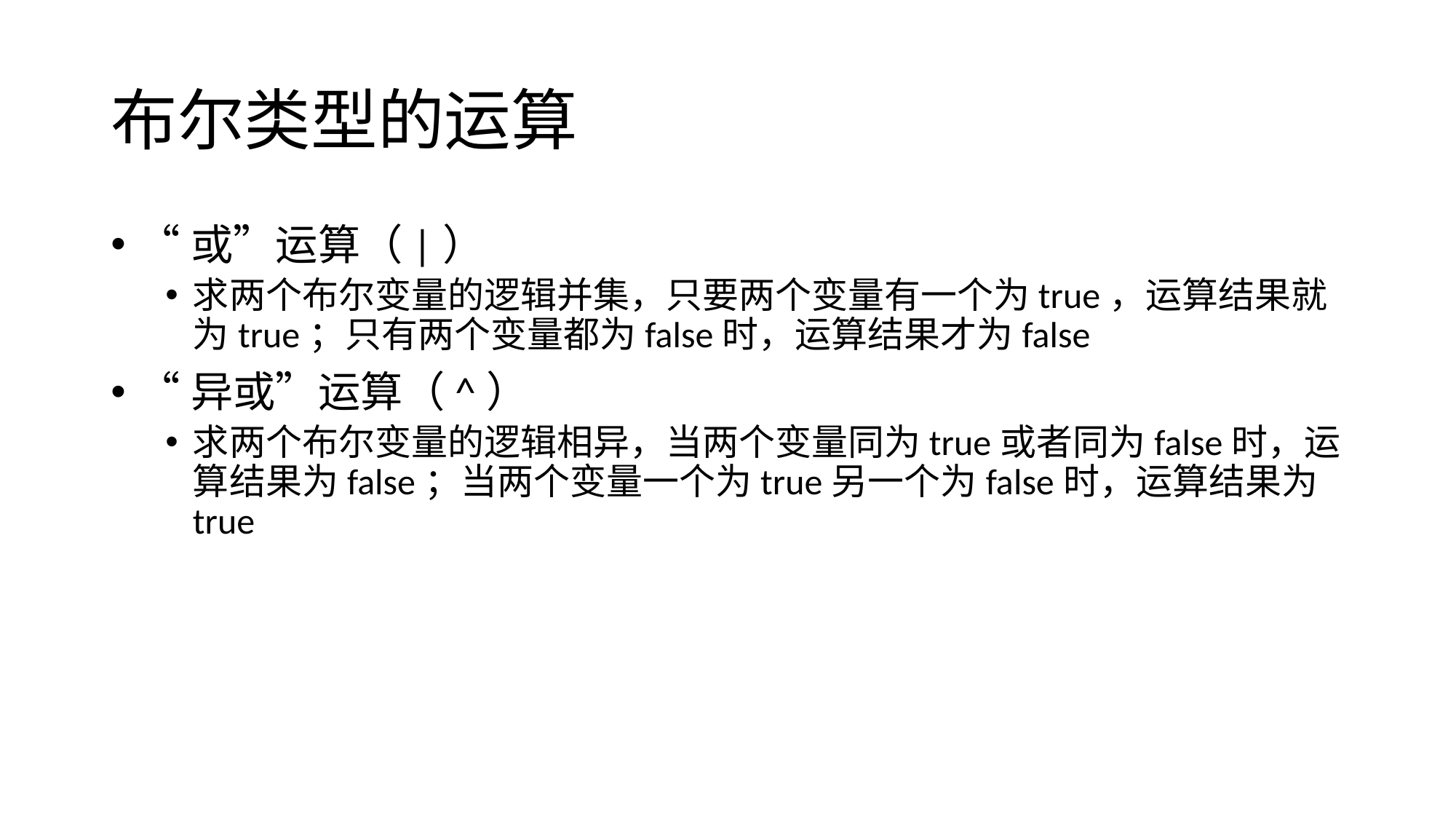

# 布尔类型的运算
“或”运算（|）
求两个布尔变量的逻辑并集，只要两个变量有一个为true，运算结果就为true；只有两个变量都为false时，运算结果才为false
“异或”运算（^）
求两个布尔变量的逻辑相异，当两个变量同为true或者同为false时，运算结果为false；当两个变量一个为true另一个为false时，运算结果为true